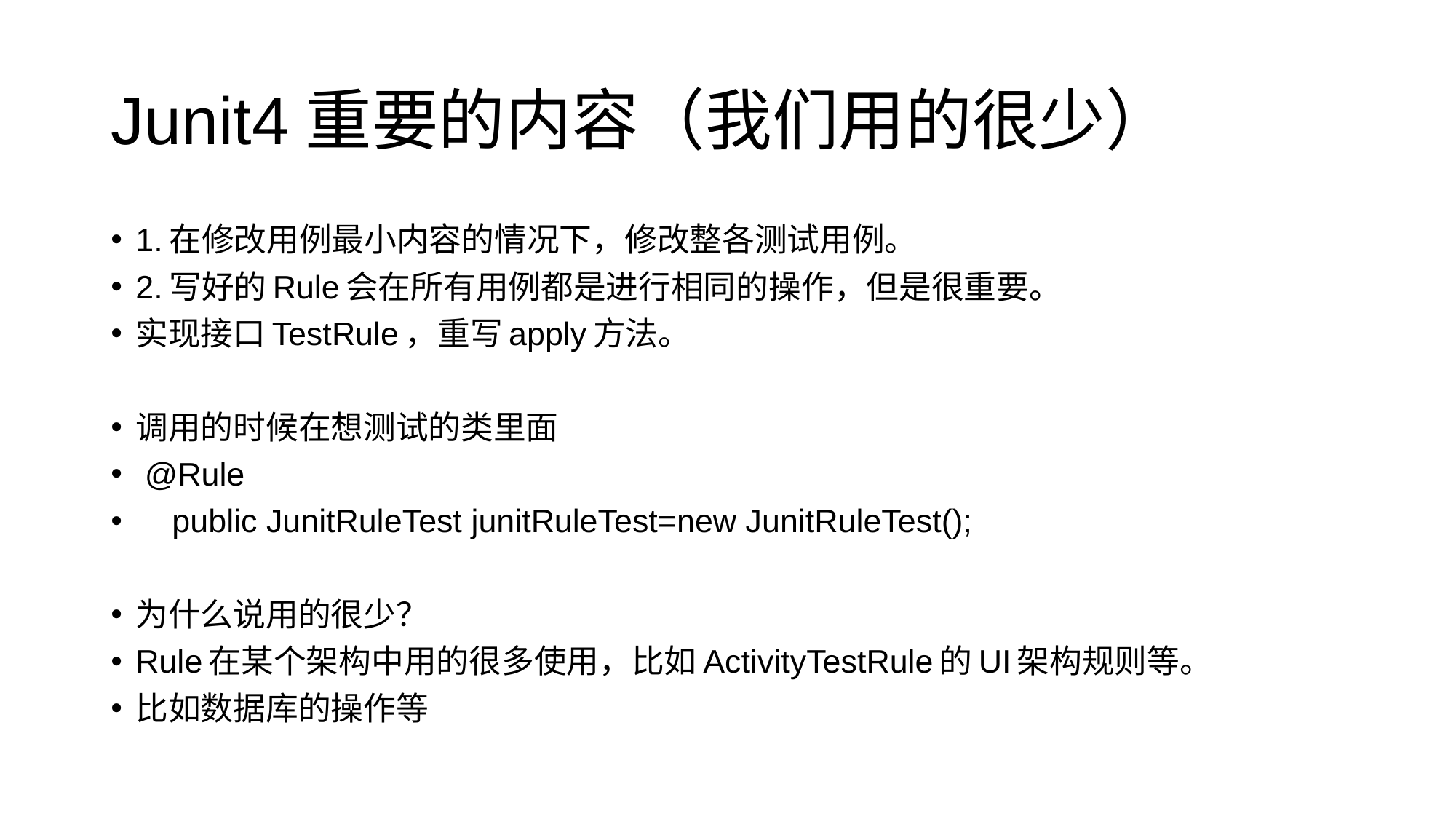

# Junit4重要的内容（我们用的很少）
1.在修改用例最小内容的情况下，修改整各测试用例。
2.写好的Rule会在所有用例都是进行相同的操作，但是很重要。
实现接口TestRule，重写apply方法。

调用的时候在想测试的类里面
 @Rule
    public JunitRuleTest junitRuleTest=new JunitRuleTest();

为什么说用的很少？
Rule在某个架构中用的很多使用，比如ActivityTestRule的UI架构规则等。
比如数据库的操作等